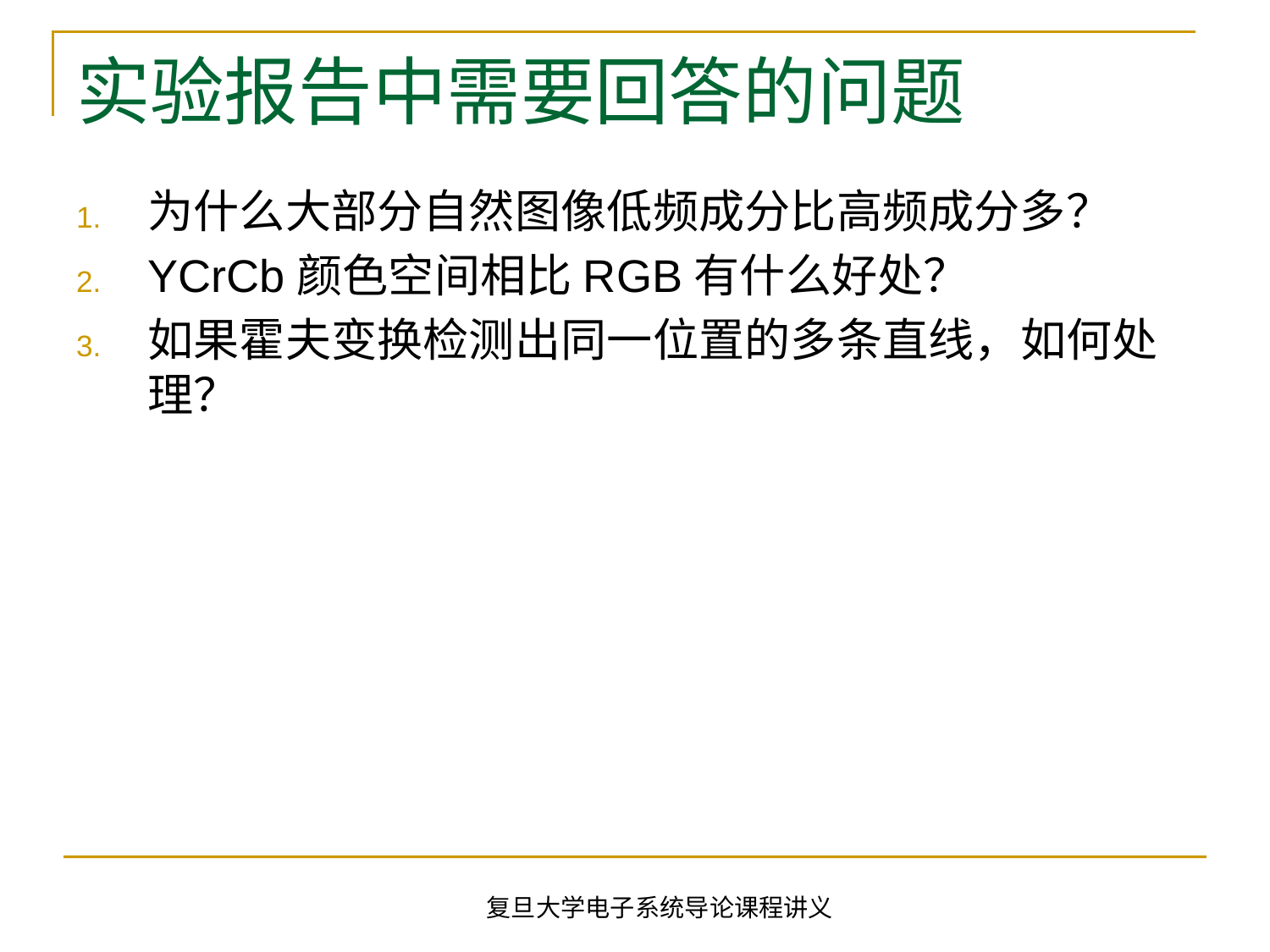

# 实验报告中需要回答的问题
为什么大部分自然图像低频成分比高频成分多？
YCrCb颜色空间相比RGB有什么好处？
如果霍夫变换检测出同一位置的多条直线，如何处理？